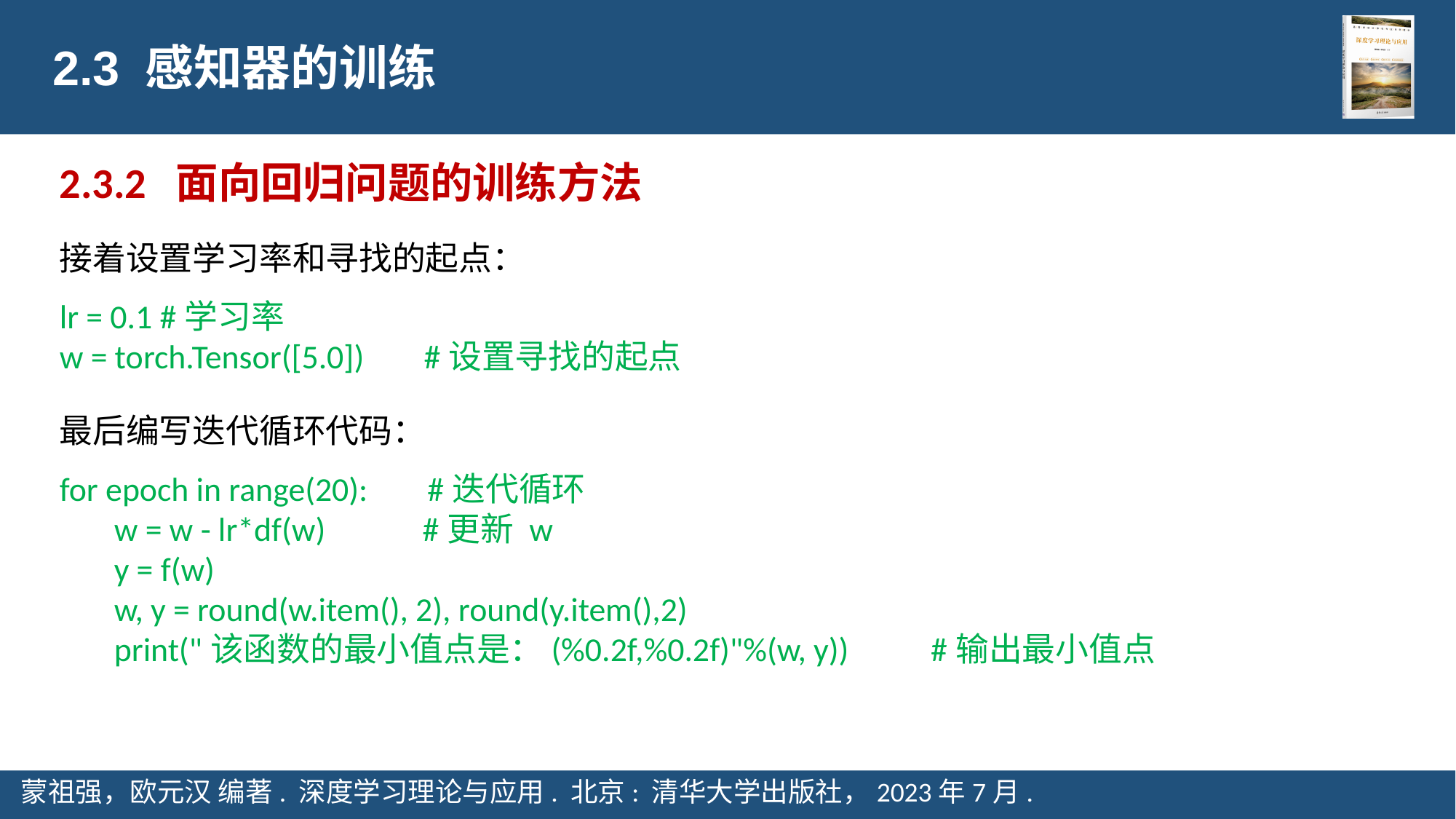

2.3 感知器的训练
2.3.2  面向回归问题的训练方法
接着设置学习率和寻找的起点：
lr = 0.1 #学习率
w = torch.Tensor([5.0])        #设置寻找的起点

最后编写迭代循环代码：
for epoch in range(20):        #迭代循环
w = w - lr*df(w)             #更新 w
y = f(w)
w, y = round(w.item(), 2), round(y.item(),2)
print("该函数的最小值点是：(%0.2f,%0.2f)"%(w, y))           #输出最小值点